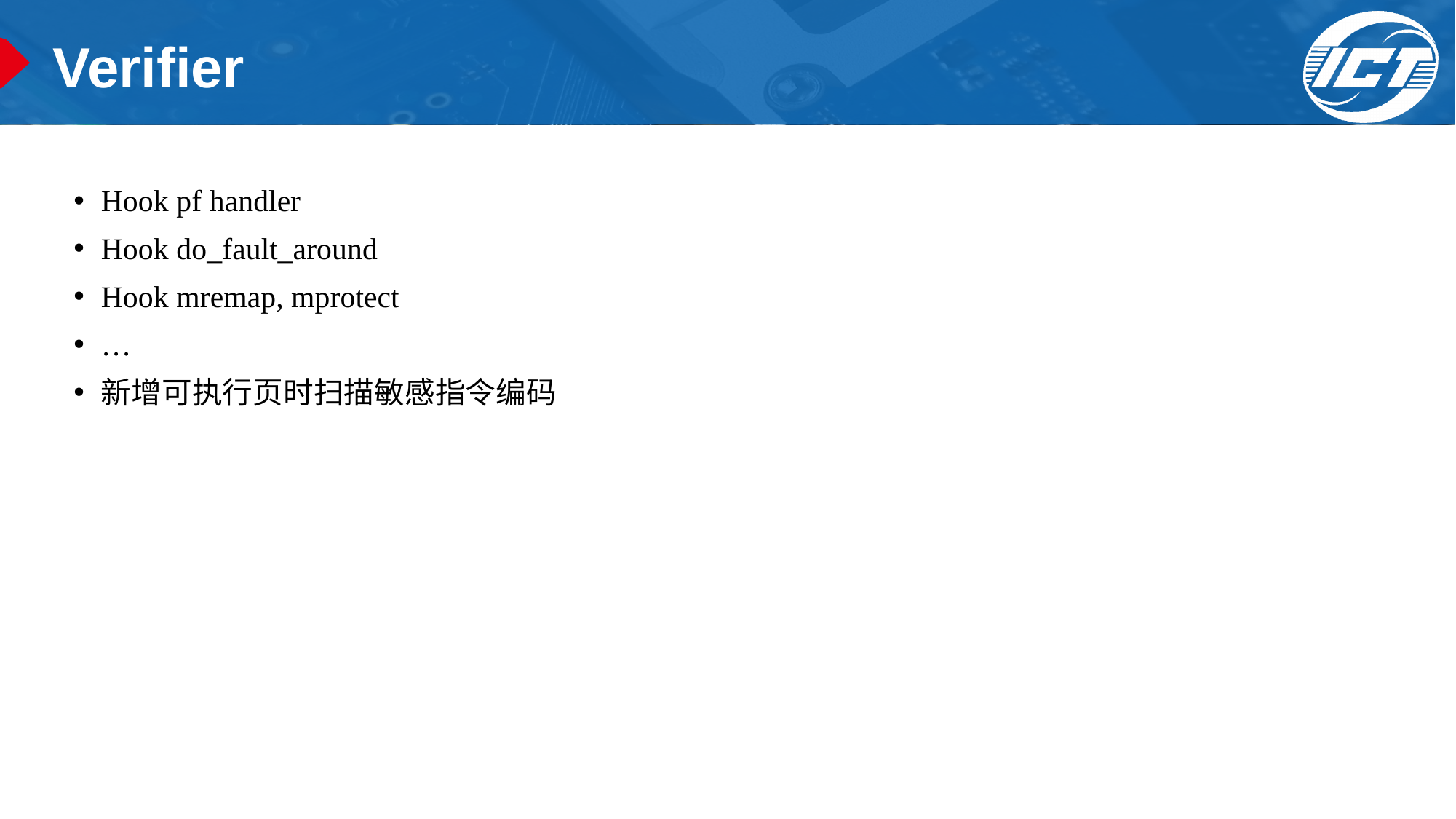

# Verifier
Hook pf handler
Hook do_fault_around
Hook mremap, mprotect
…
新增可执行页时扫描敏感指令编码